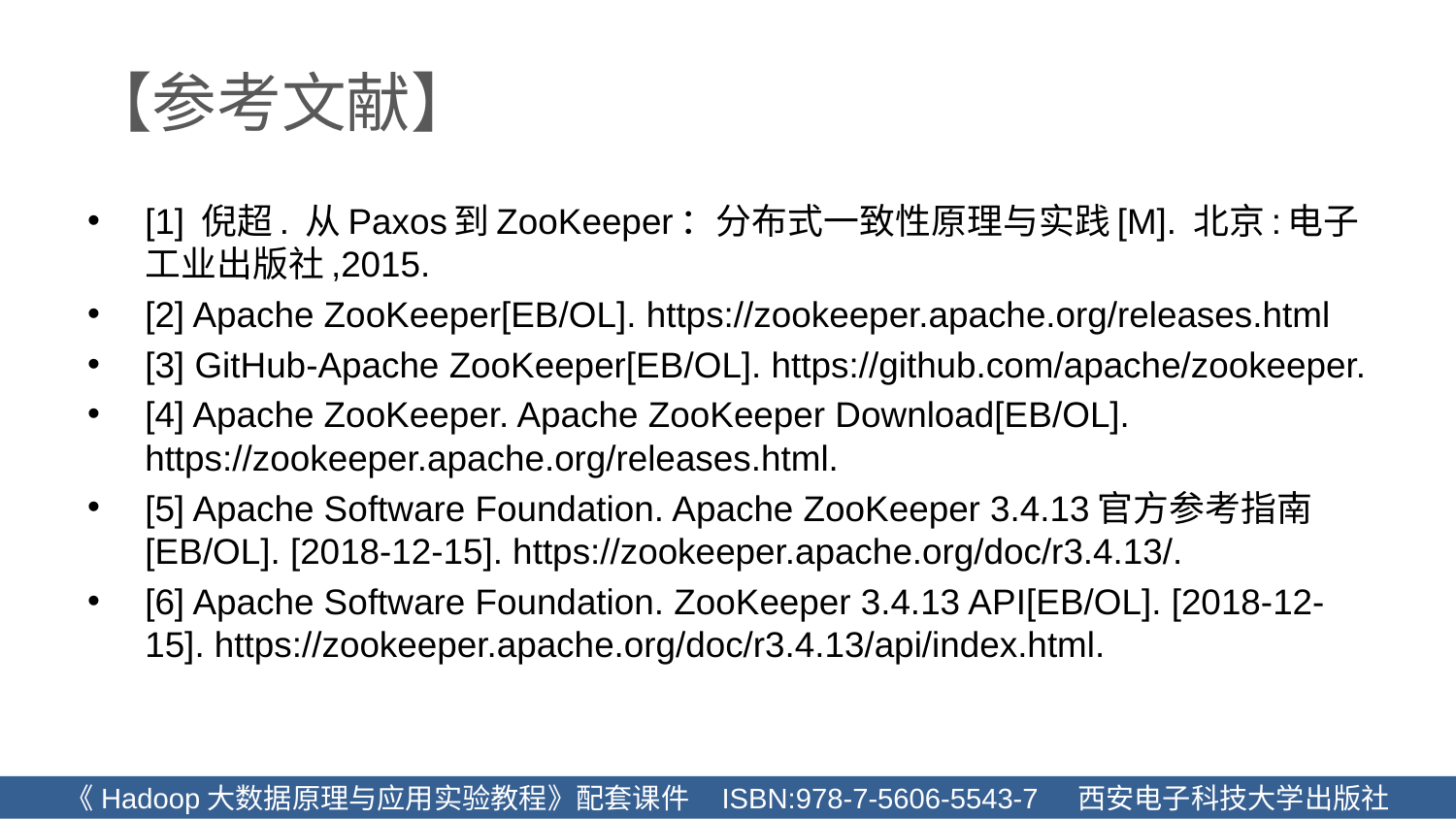

# 【参考文献】
[1] 倪超. 从Paxos到ZooKeeper：分布式一致性原理与实践[M]. 北京:电子工业出版社,2015.
[2] Apache ZooKeeper[EB/OL]. https://zookeeper.apache.org/releases.html
[3] GitHub-Apache ZooKeeper[EB/OL]. https://github.com/apache/zookeeper.
[4] Apache ZooKeeper. Apache ZooKeeper Download[EB/OL]. https://zookeeper.apache.org/releases.html.
[5] Apache Software Foundation. Apache ZooKeeper 3.4.13官方参考指南[EB/OL]. [2018-12-15]. https://zookeeper.apache.org/doc/r3.4.13/.
[6] Apache Software Foundation. ZooKeeper 3.4.13 API[EB/OL]. [2018-12-15]. https://zookeeper.apache.org/doc/r3.4.13/api/index.html.